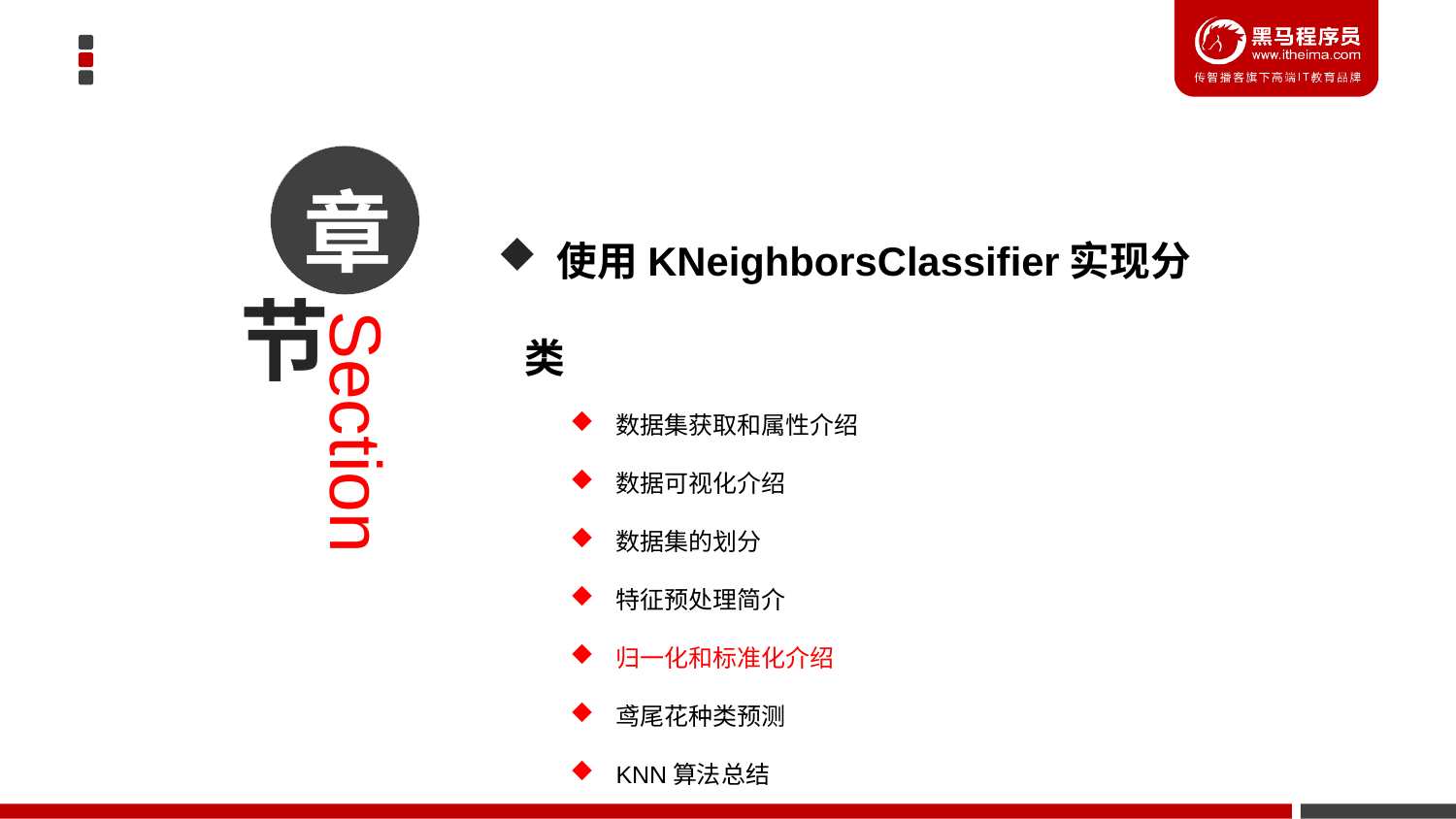

章
 使用KNeighborsClassifier实现分类
数据集获取和属性介绍
数据可视化介绍
数据集的划分
特征预处理简介
归一化和标准化介绍
鸢尾花种类预测
KNN算法总结
节
Section